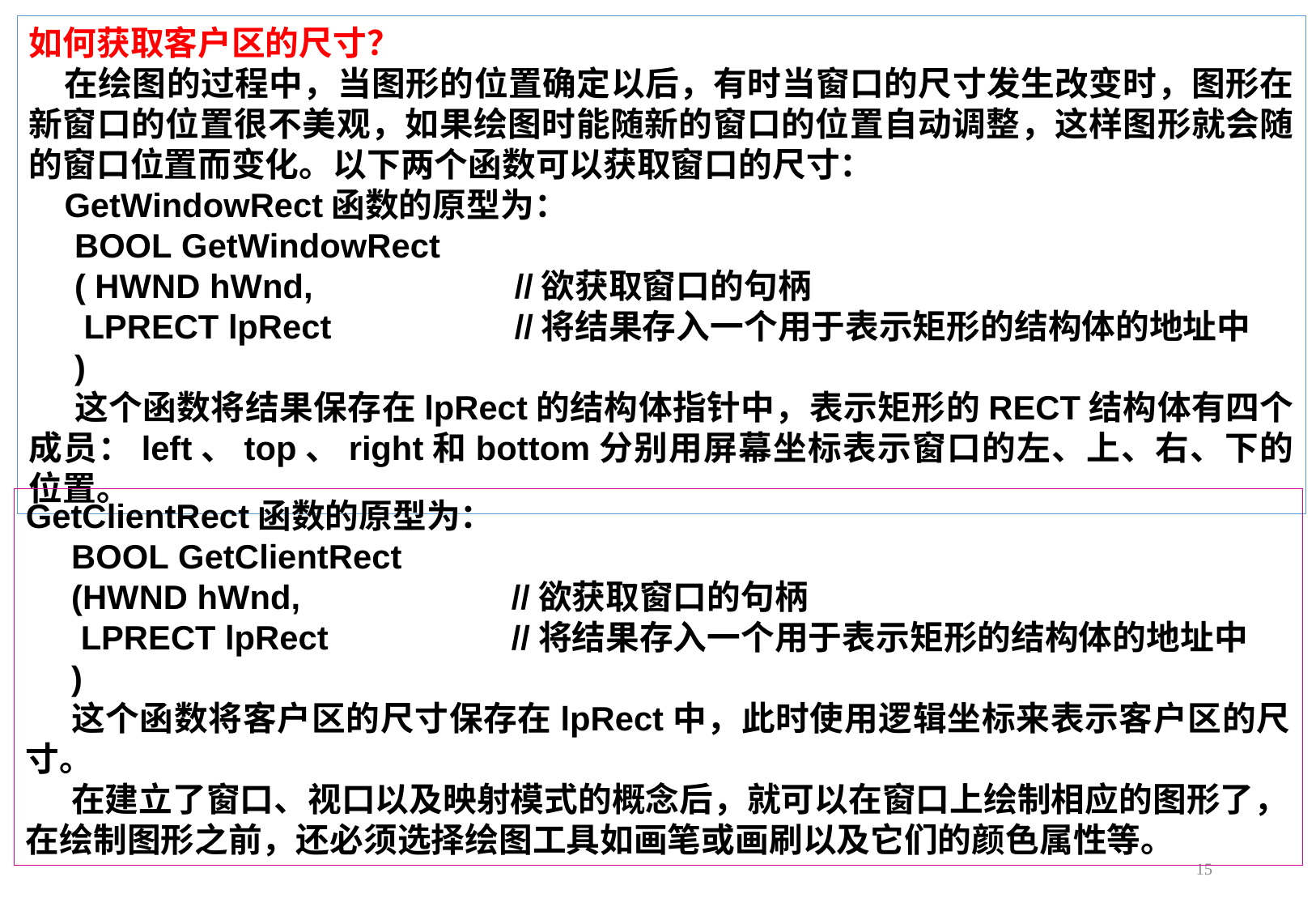

如何获取客户区的尺寸？
在绘图的过程中，当图形的位置确定以后，有时当窗口的尺寸发生改变时，图形在新窗口的位置很不美观，如果绘图时能随新的窗口的位置自动调整，这样图形就会随的窗口位置而变化。以下两个函数可以获取窗口的尺寸：
GetWindowRect函数的原型为：
BOOL GetWindowRect
( HWND hWnd, 		//欲获取窗口的句柄
 LPRECT lpRect		//将结果存入一个用于表示矩形的结构体的地址中
)
这个函数将结果保存在lpRect的结构体指针中，表示矩形的RECT结构体有四个成员：left、top、right和bottom分别用屏幕坐标表示窗口的左、上、右、下的位置。
GetClientRect函数的原型为：
BOOL GetClientRect
(HWND hWnd,       		//欲获取窗口的句柄
 LPRECT lpRect    		//将结果存入一个用于表示矩形的结构体的地址中
)
这个函数将客户区的尺寸保存在lpRect中，此时使用逻辑坐标来表示客户区的尺寸。
在建立了窗口、视口以及映射模式的概念后，就可以在窗口上绘制相应的图形了，在绘制图形之前，还必须选择绘图工具如画笔或画刷以及它们的颜色属性等。
15